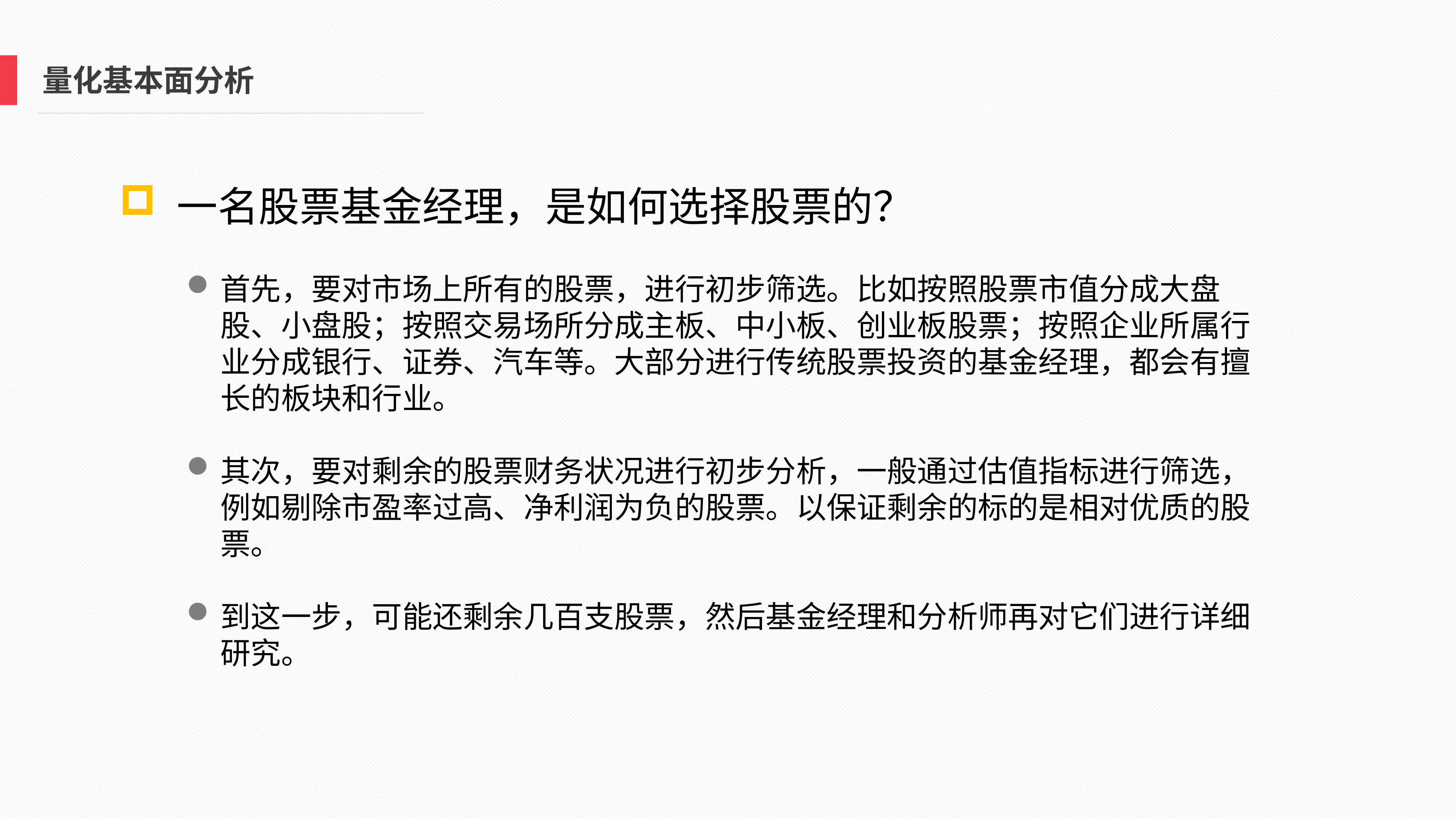

量化基本面分析
 一名股票基金经理，是如何选择股票的？
首先，要对市场上所有的股票，进行初步筛选。比如按照股票市值分成大盘股、小盘股；按照交易场所分成主板、中小板、创业板股票；按照企业所属行业分成银行、证券、汽车等。大部分进行传统股票投资的基金经理，都会有擅长的板块和行业。

其次，要对剩余的股票财务状况进行初步分析，一般通过估值指标进行筛选，例如剔除市盈率过高、净利润为负的股票。以保证剩余的标的是相对优质的股票。

到这一步，可能还剩余几百支股票，然后基金经理和分析师再对它们进行详细研究。